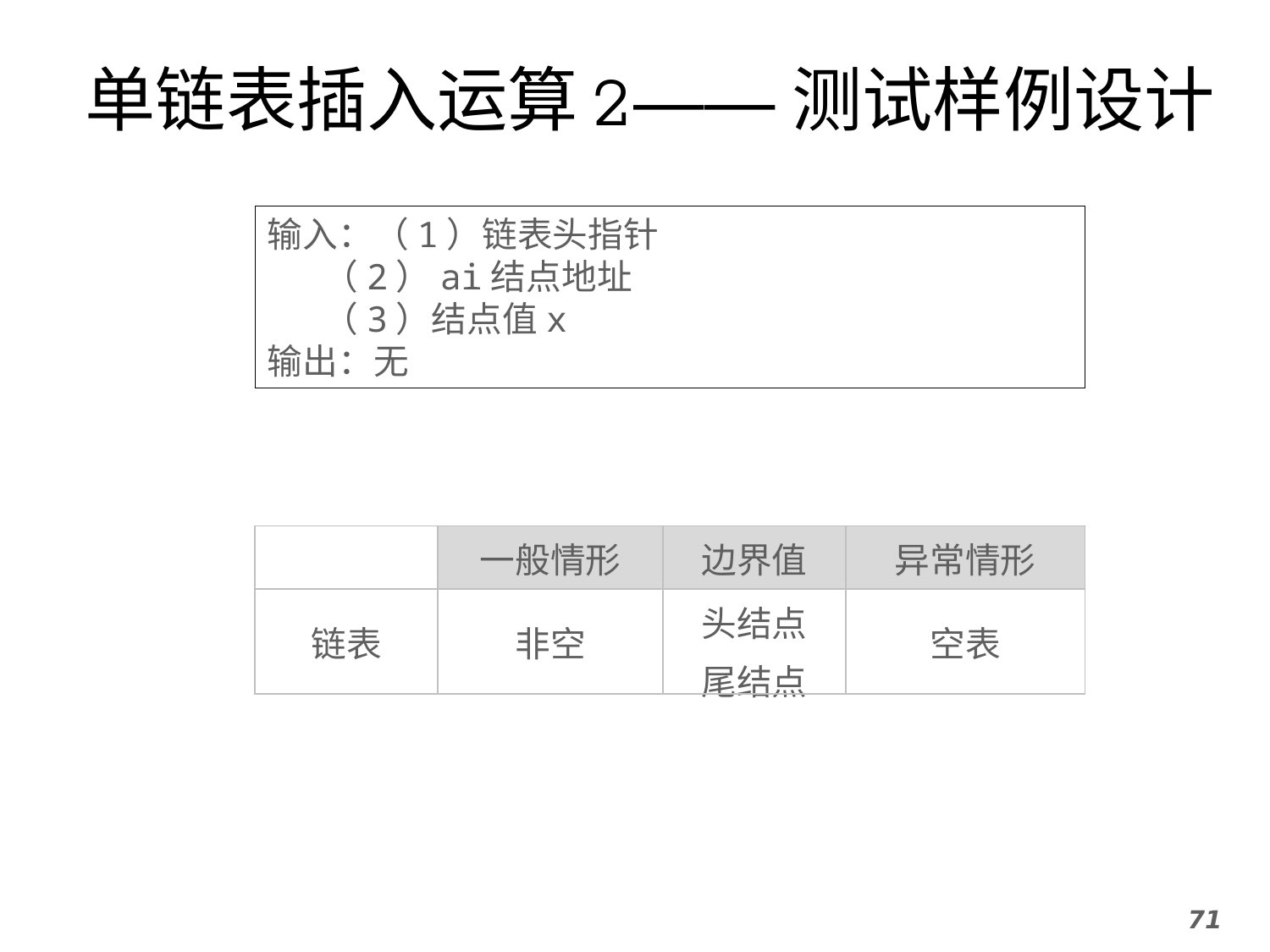

# 单链表插入运算2——测试样例设计
输入：（1）链表头指针
      （2）ai结点地址
      （3）结点值x
输出：无
|  | 一般情形 | 边界值 | 异常情形 |
| --- | --- | --- | --- |
| 链表 | 非空 | 头结点 尾结点 | 空表 |
71